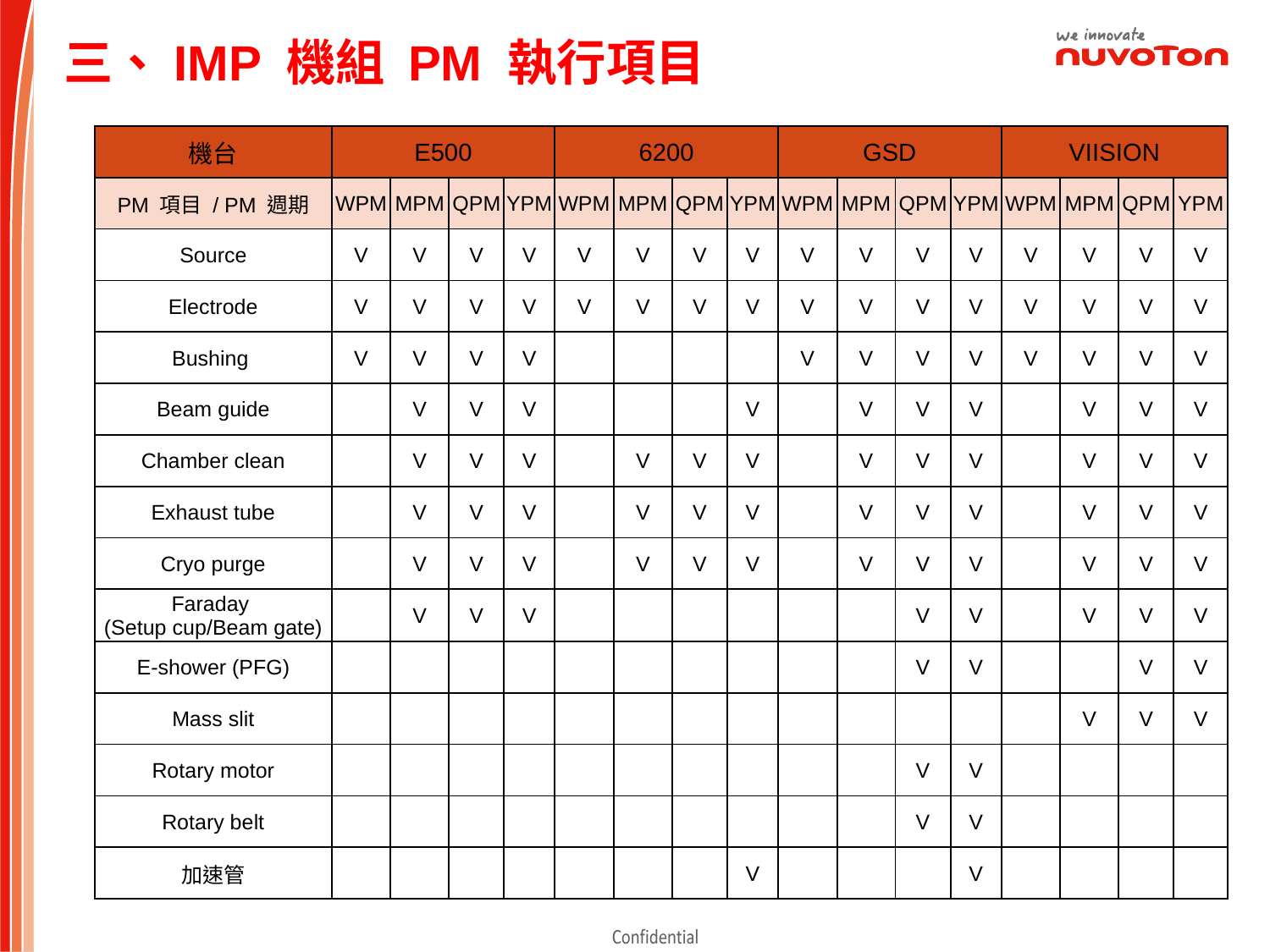

三、IMP 機組 PM 執行項目
| 機台 | E500 |  |  |  | 6200 |  |  |  | GSD |  |  |  | VIISION |  |  |  |
| --- | --- | --- | --- | --- | --- | --- | --- | --- | --- | --- | --- | --- | --- | --- | --- | --- |
| PM 項目 / PM 週期 | WPM | MPM | QPM | YPM | WPM | MPM | QPM | YPM | WPM | MPM | QPM | YPM | WPM | MPM | QPM | YPM |
| Source | V | V | V | V | V | V | V | V | V | V | V | V | V | V | V | V |
| Electrode | V | V | V | V | V | V | V | V | V | V | V | V | V | V | V | V |
| Bushing | V | V | V | V |  |  |  |  | V | V | V | V | V | V | V | V |
| Beam guide |  | V | V | V |  |  |  | V |  | V | V | V |  | V | V | V |
| Chamber clean |  | V | V | V |  | V | V | V |  | V | V | V |  | V | V | V |
| Exhaust tube |  | V | V | V |  | V | V | V |  | V | V | V |  | V | V | V |
| Cryo purge |  | V | V | V |  | V | V | V |  | V | V | V |  | V | V | V |
| Faraday (Setup cup/Beam gate) |  | V | V | V |  |  |  |  |  |  | V | V |  | V | V | V |
| E-shower (PFG) |  |  |  |  |  |  |  |  |  |  | V | V |  |  | V | V |
| Mass slit |  |  |  |  |  |  |  |  |  |  |  |  |  | V | V | V |
| Rotary motor |  |  |  |  |  |  |  |  |  |  | V | V |  |  |  |  |
| Rotary belt |  |  |  |  |  |  |  |  |  |  | V | V |  |  |  |  |
| 加速管 |  |  |  |  |  |  |  | V |  |  |  | V |  |  |  |  |